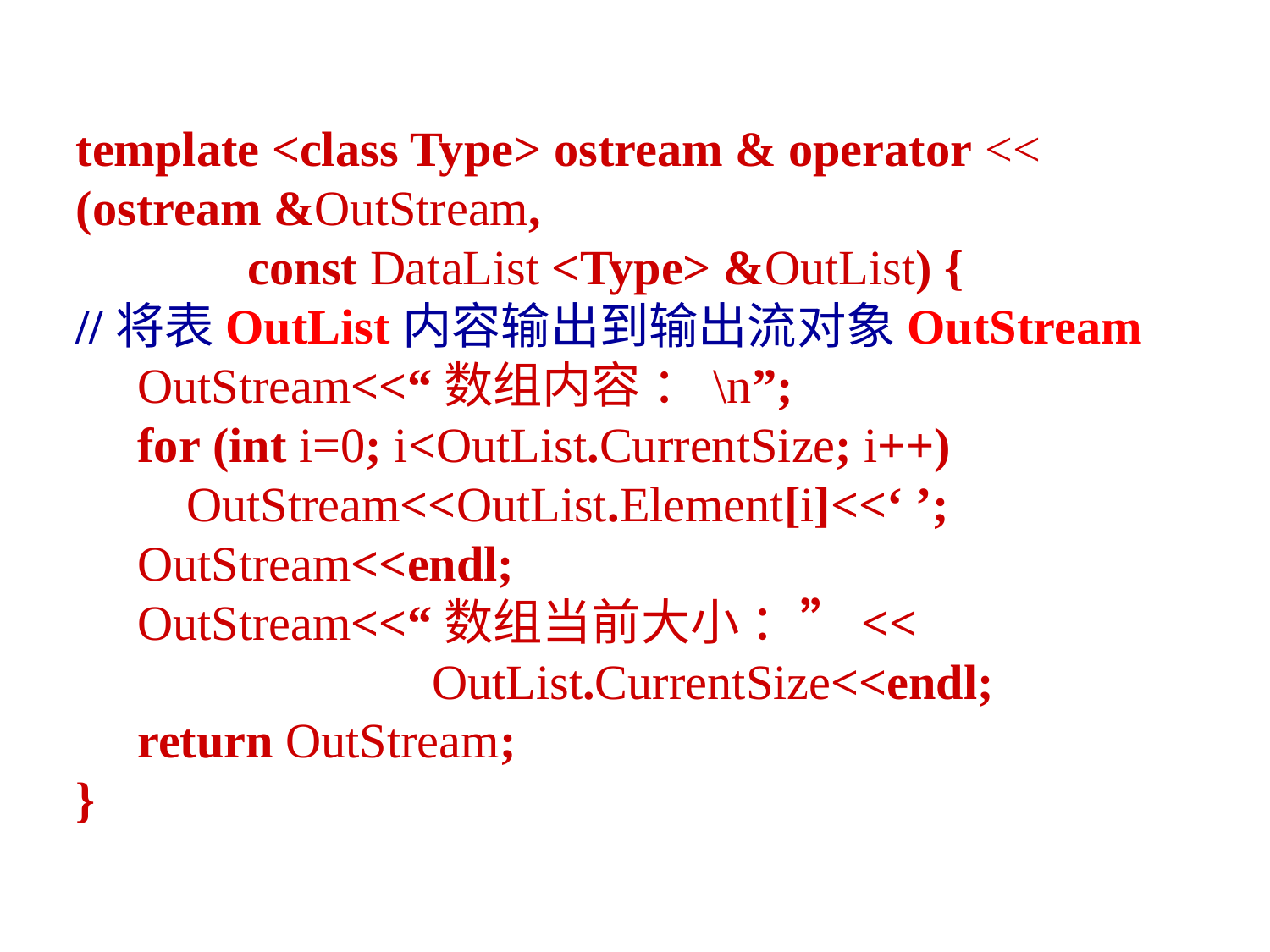

template <class Type> ostream & operator <<
(ostream &OutStream,
              const DataList <Type> &OutList) {
//将表OutList内容输出到输出流对象OutStream
     OutStream<<“数组内容 ：\n”;
     for (int i=0; i<OutList.CurrentSize; i++)
         OutStream<<OutList.Element[i]<<‘ ’;
     OutStream<<endl;
     OutStream<<“数组当前大小 ：”<<
                             OutList.CurrentSize<<endl;
     return OutStream;
}
12